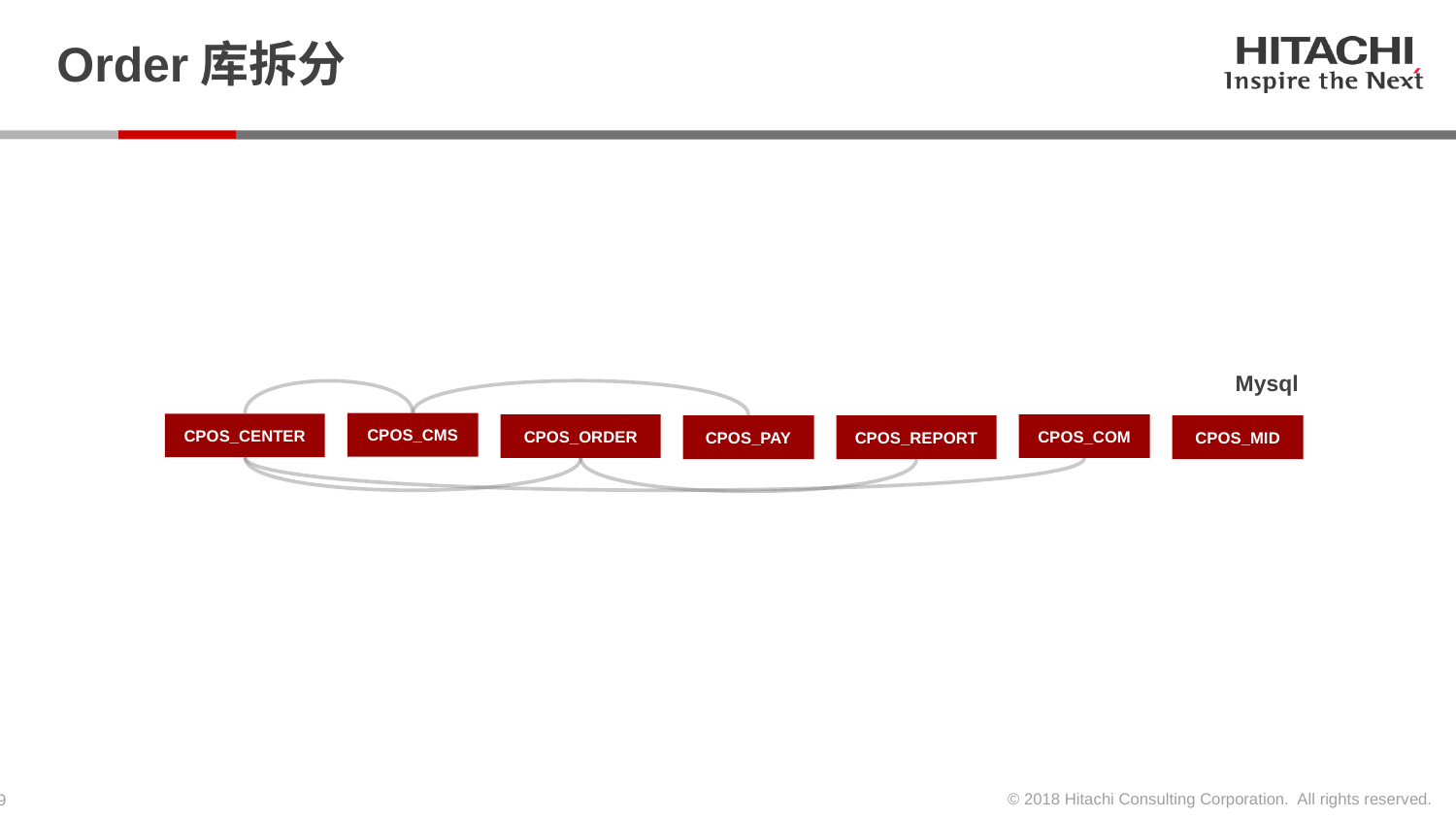

# Order库拆分
Mysql
CPOS_CMS
CPOS_CENTER
CPOS_ORDER
CPOS_COM
CPOS_PAY
CPOS_REPORT
CPOS_MID